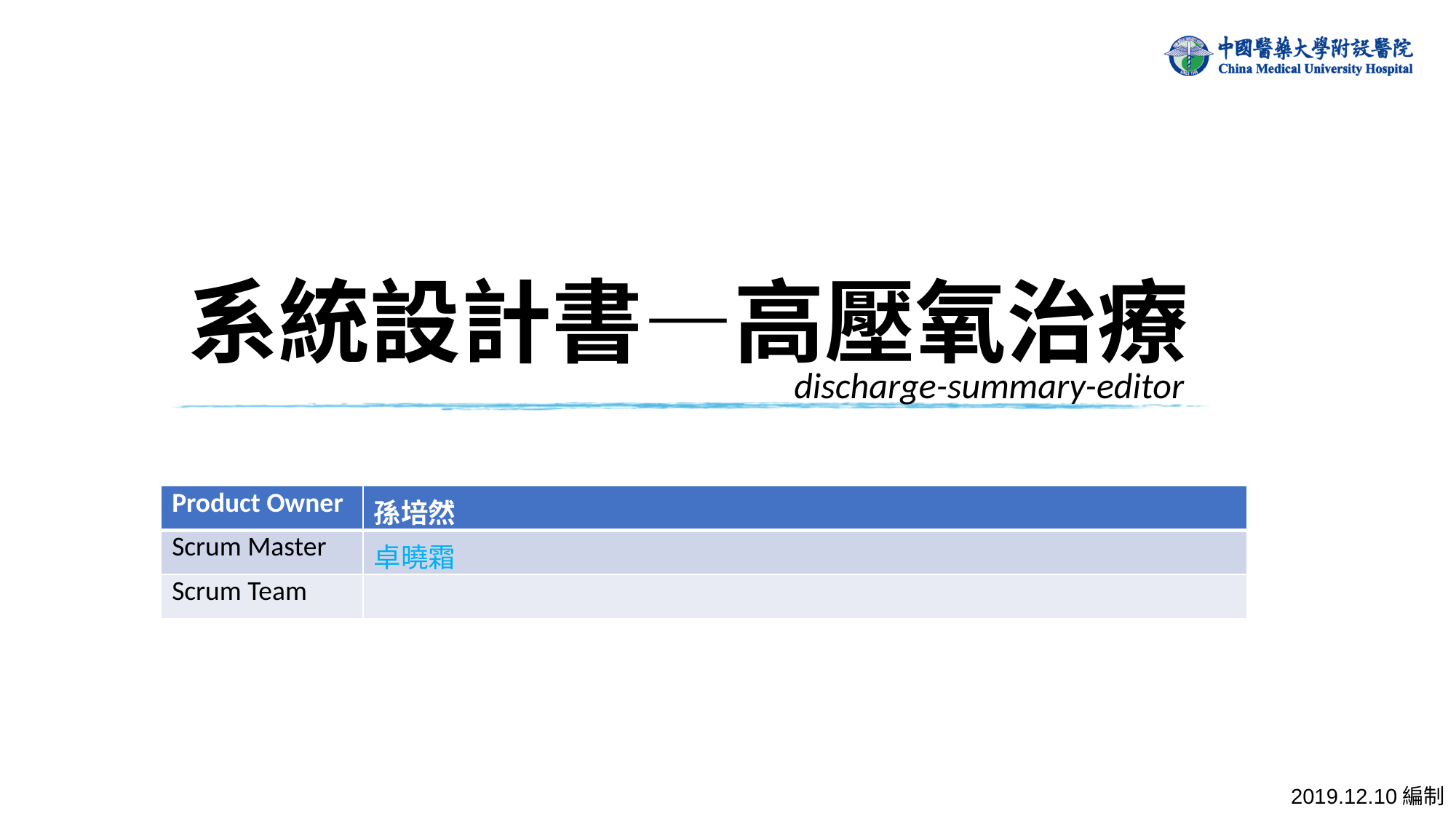

# 系統設計書—高壓氧治療
discharge-summary-editor
| Product Owner | 孫培然 |
| --- | --- |
| Scrum Master | 卓曉霜 |
| Scrum Team |  |
2019.12.10編制